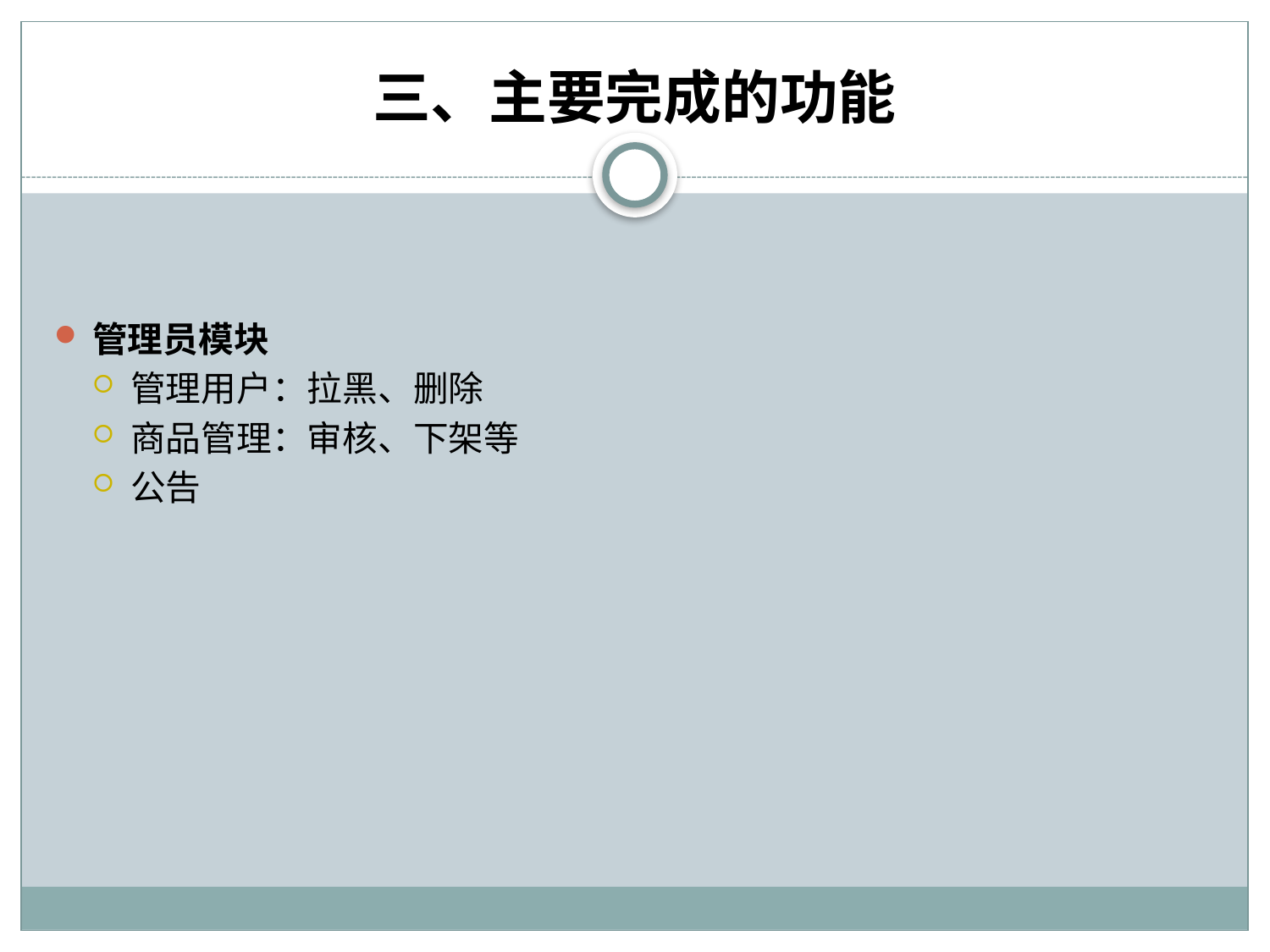

# 三、主要完成的功能

管理员模块
管理用户：拉黑、删除
商品管理：审核、下架等
公告